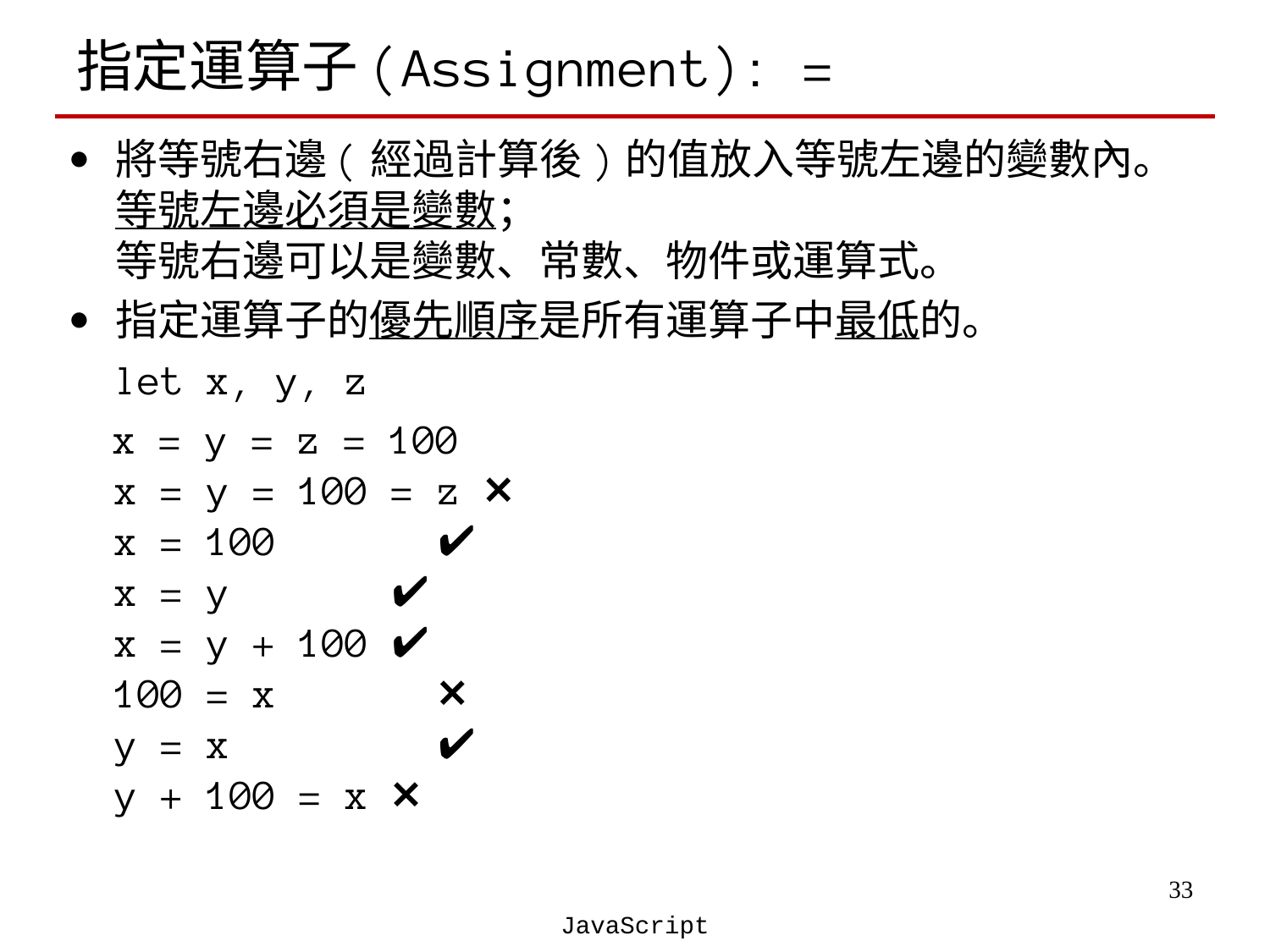

# 指定運算子(Assignment): =
將等號右邊(經過計算後)的值放入等號左邊的變數內。
等號左邊必須是變數；
等號右邊可以是變數、常數、物件或運算式。
指定運算子的優先順序是所有運算子中最低的。
	let x, y, z
  x = y = z = 100
x = y = 100 = z ❌
x = 100	   ✔
x = y       ✔
x = y + 100 ✔
100 = x	   ❌
y = x		   ✔
y + 100 = x ❌

33
JavaScript